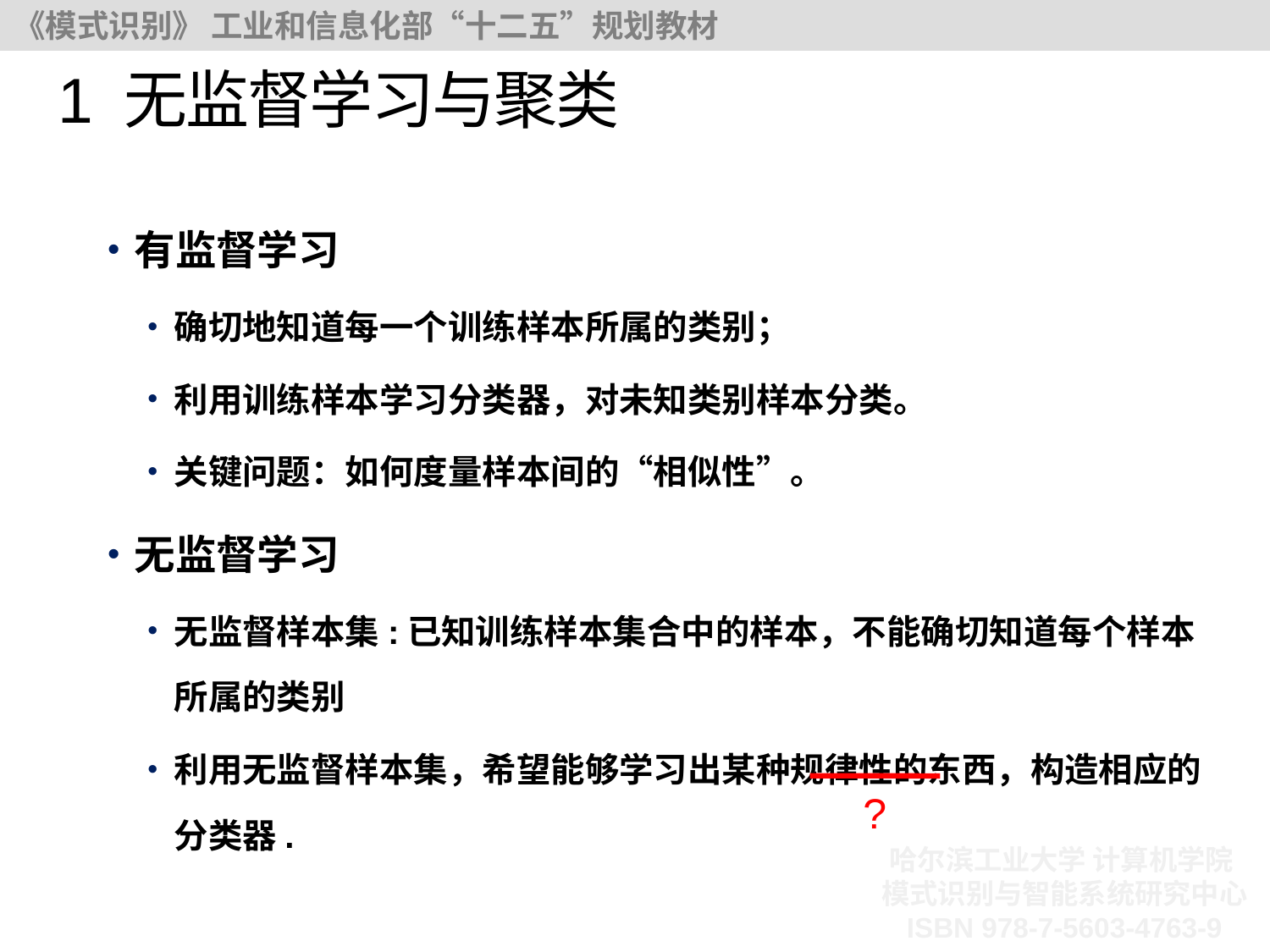

# 1 无监督学习与聚类
有监督学习
确切地知道每一个训练样本所属的类别；
利用训练样本学习分类器，对未知类别样本分类。
关键问题：如何度量样本间的“相似性”。
无监督学习
无监督样本集:已知训练样本集合中的样本，不能确切知道每个样本所属的类别
利用无监督样本集，希望能够学习出某种规律性的东西，构造相应的分类器.

?